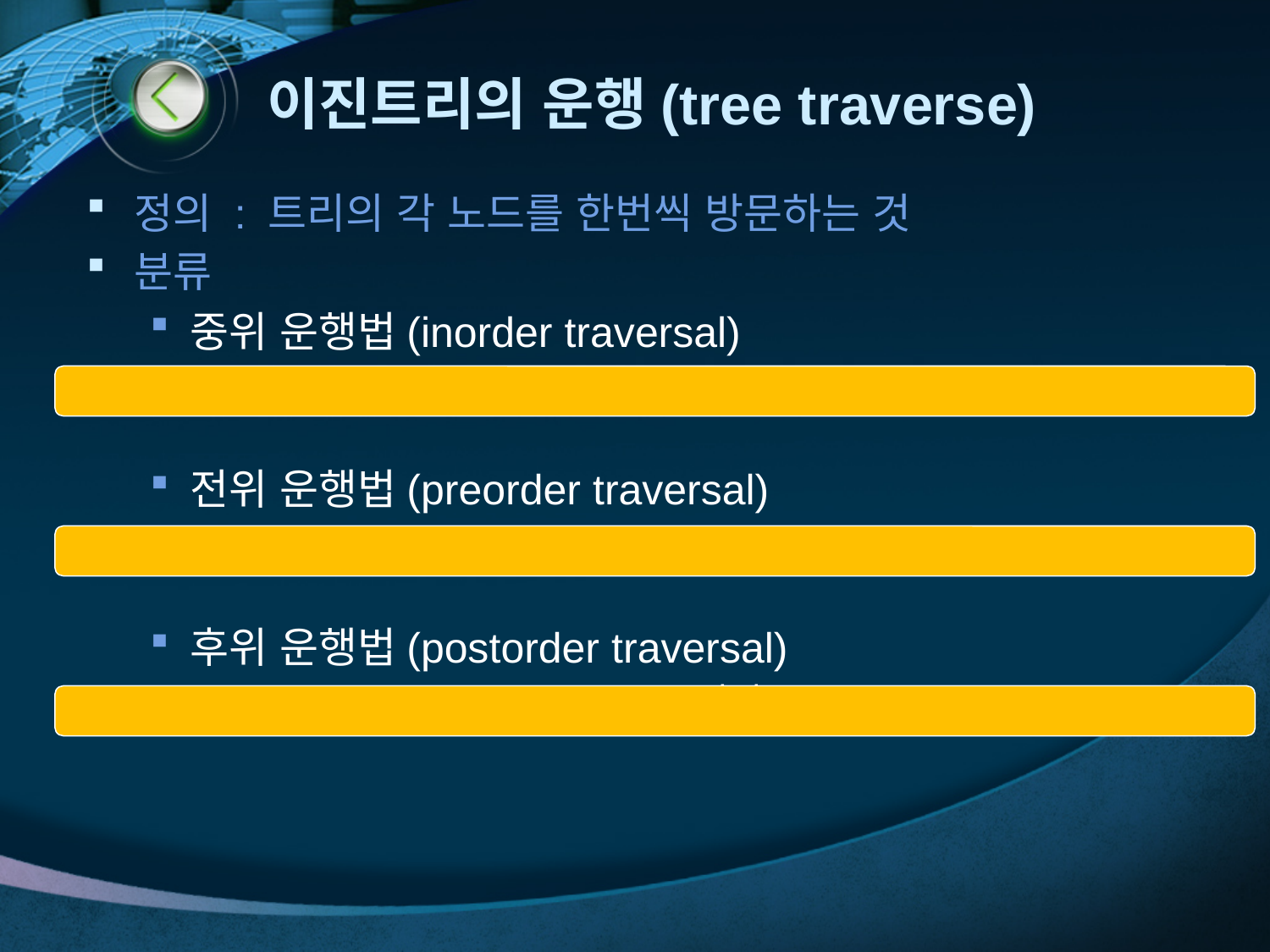

# 이진트리의 운행(tree traverse)
정의 : 트리의 각 노드를 한번씩 방문하는 것
분류
중위 운행법(inorder traversal)
left subtree -> 자기 노드 -> right subtree

전위 운행법(preorder traversal)
자기 노드 -> left subtree -> right subtree

후위 운행법(postorder traversal)
left subtree -> right subtree -> 자기 노드